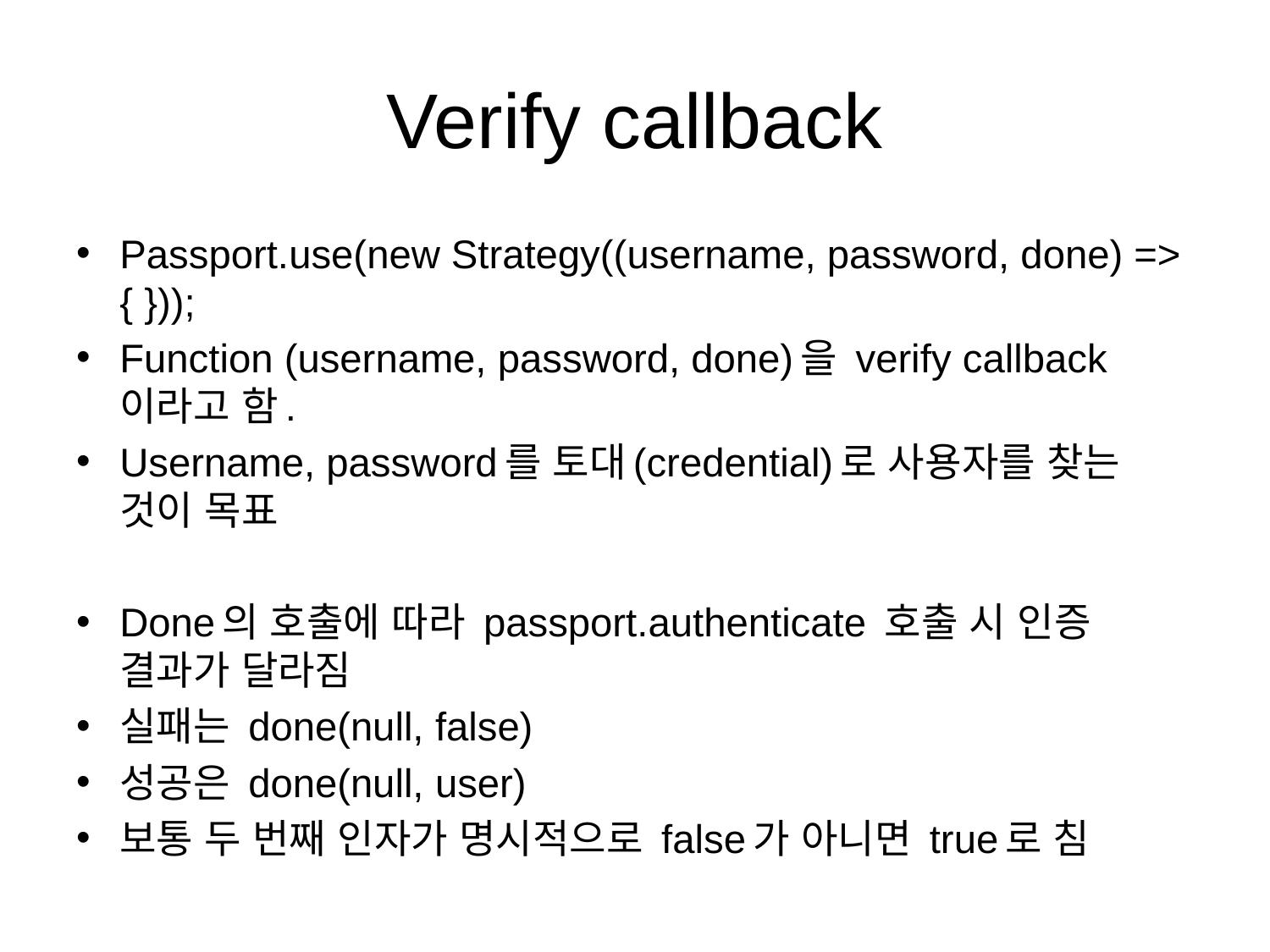

# Verify callback
Passport.use(new Strategy((username, password, done) => { }));
Function (username, password, done)을 verify callback이라고 함.
Username, password를 토대(credential)로 사용자를 찾는 것이 목표

Done의 호출에 따라 passport.authenticate 호출 시 인증 결과가 달라짐
실패는 done(null, false)
성공은 done(null, user)
보통 두 번째 인자가 명시적으로 false가 아니면 true로 침